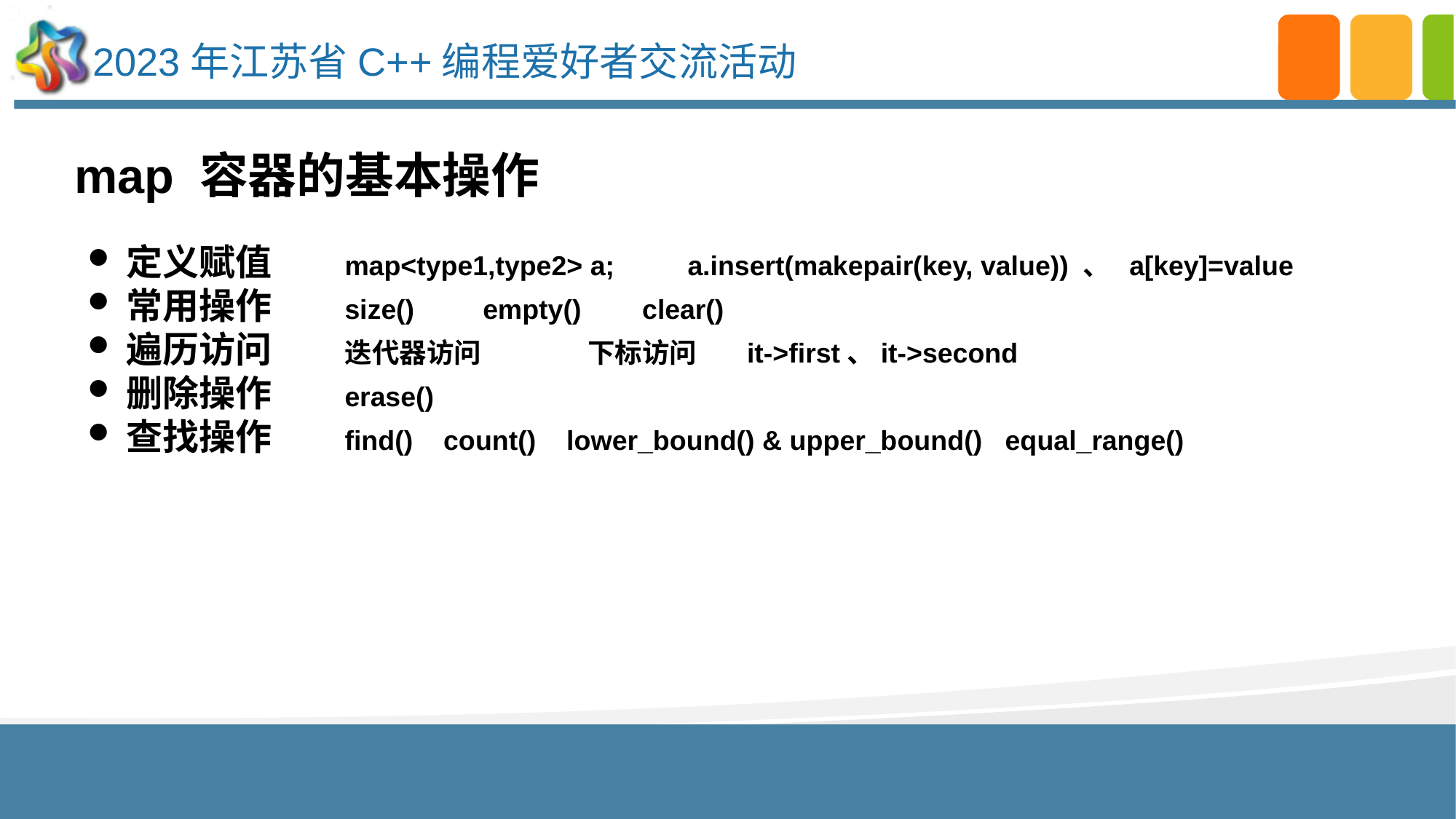

map 容器的基本操作
定义赋值	map<type1,type2> a;	  a.insert(makepair(key, value)) 、  a[key]=value
常用操作	size()         empty()        clear()
遍历访问	迭代器访问	    下标访问       it->first、it->second
删除操作	erase()
查找操作	find()    count()    lower_bound() & upper_bound()   equal_range()